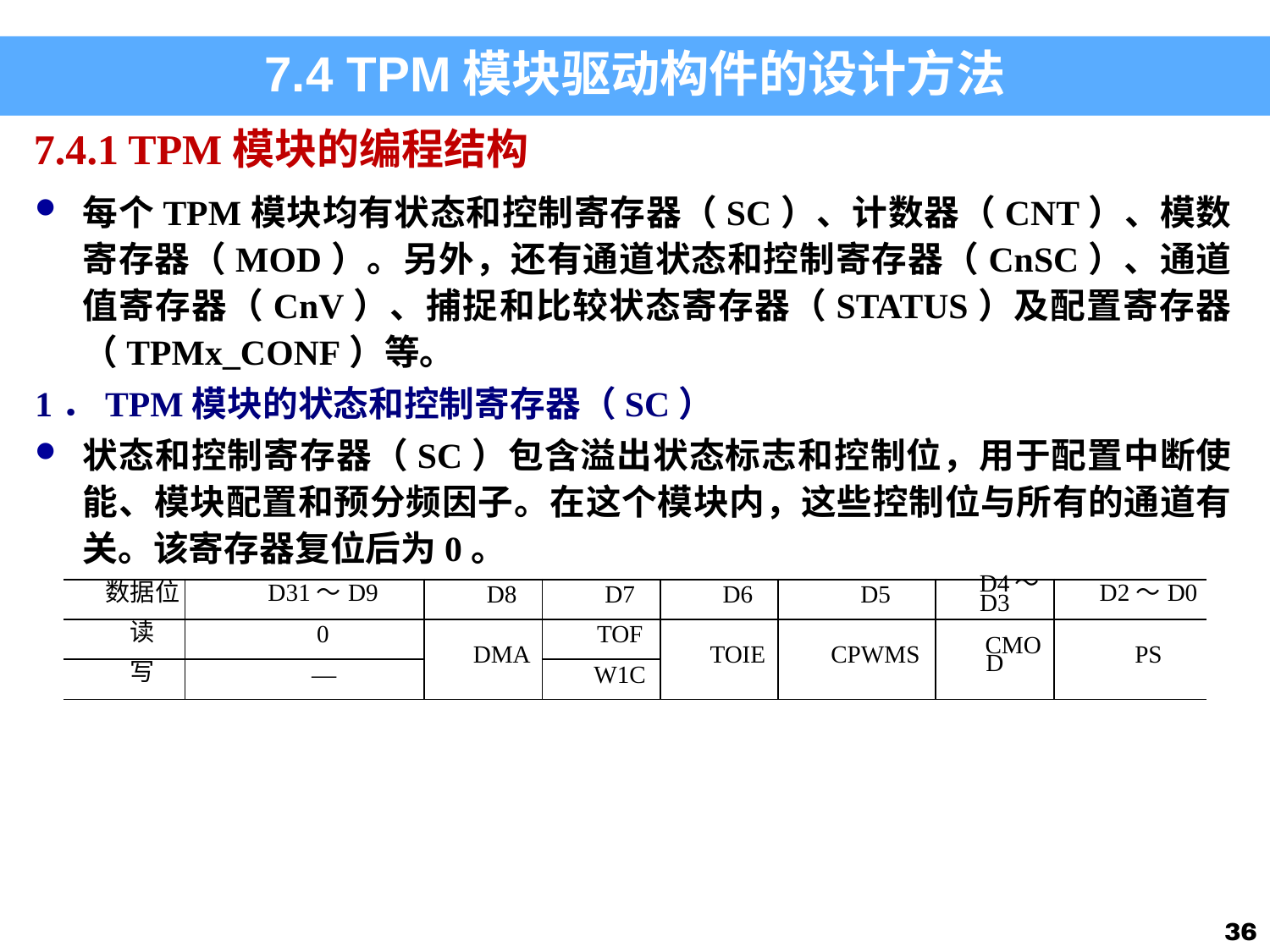

7.4 TPM模块驱动构件的设计方法
7.4.1 TPM模块的编程结构
每个TPM模块均有状态和控制寄存器（SC）、计数器（CNT）、模数寄存器（MOD）。另外，还有通道状态和控制寄存器（CnSC）、通道值寄存器（CnV）、捕捉和比较状态寄存器（STATUS）及配置寄存器（TPMx_CONF）等。
1．TPM模块的状态和控制寄存器（SC）
状态和控制寄存器（SC）包含溢出状态标志和控制位，用于配置中断使能、模块配置和预分频因子。在这个模块内，这些控制位与所有的通道有关。该寄存器复位后为0。
| 数据位 | D31～D9 | D8 | D7 | D6 | D5 | D4～D3 | D2～D0 |
| --- | --- | --- | --- | --- | --- | --- | --- |
| 读 | 0 | DMA | TOF | TOIE | CPWMS | CMOD | PS |
| 写 | — |  | W1C |  |  |  |  |
36